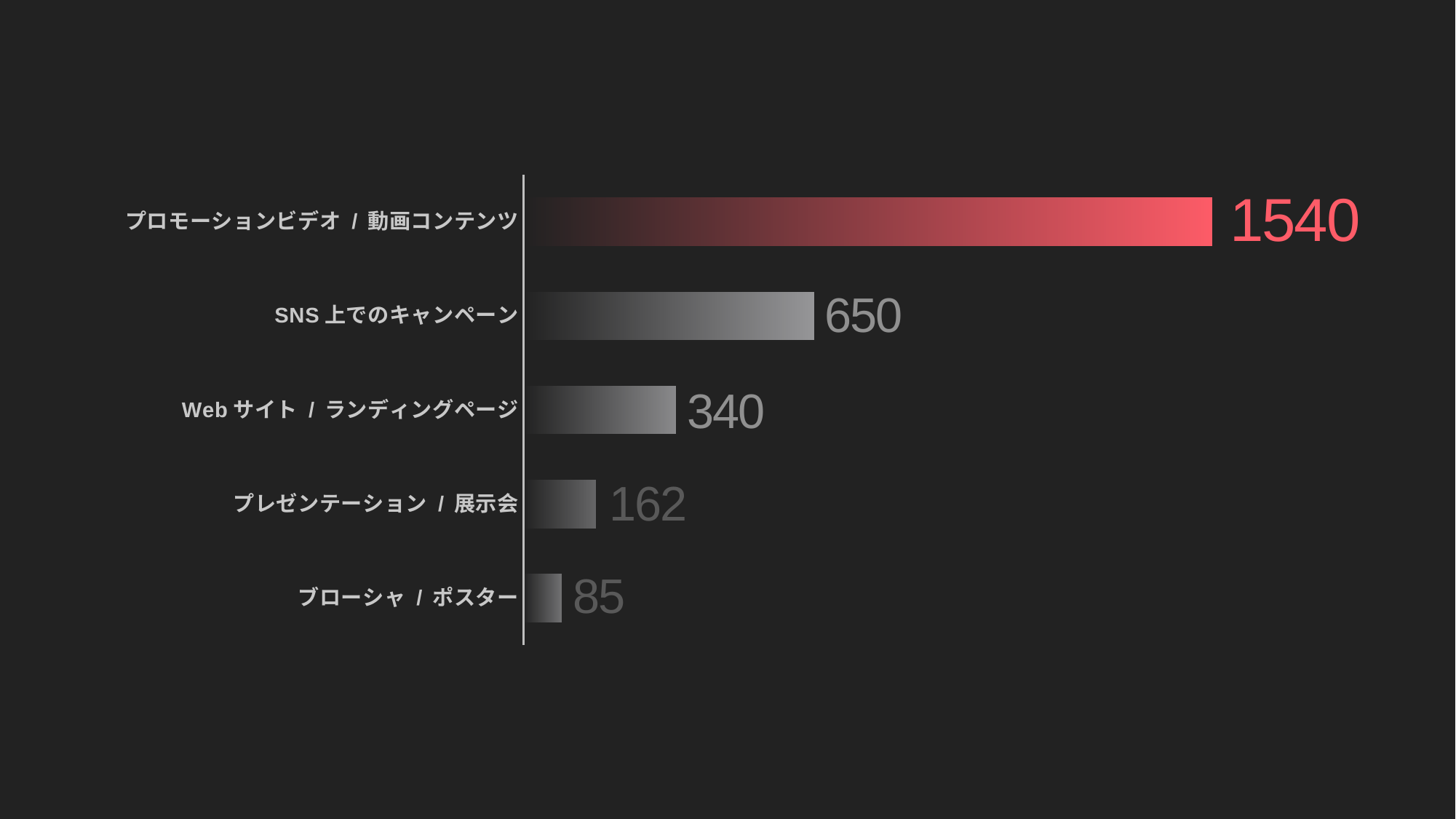

### Chart

| Category | 列1 |
|---|---|
| ブローシャ / ポスター | 85.0 |
| プレゼンテーション / 展示会 | 162.0 |
| Webサイト / ランディングページ | 340.0 |
| SNS上でのキャンペーン | 650.0 |
| プロモーションビデオ / 動画コンテンツ | 1540.0 |
1540
650
340
162
85